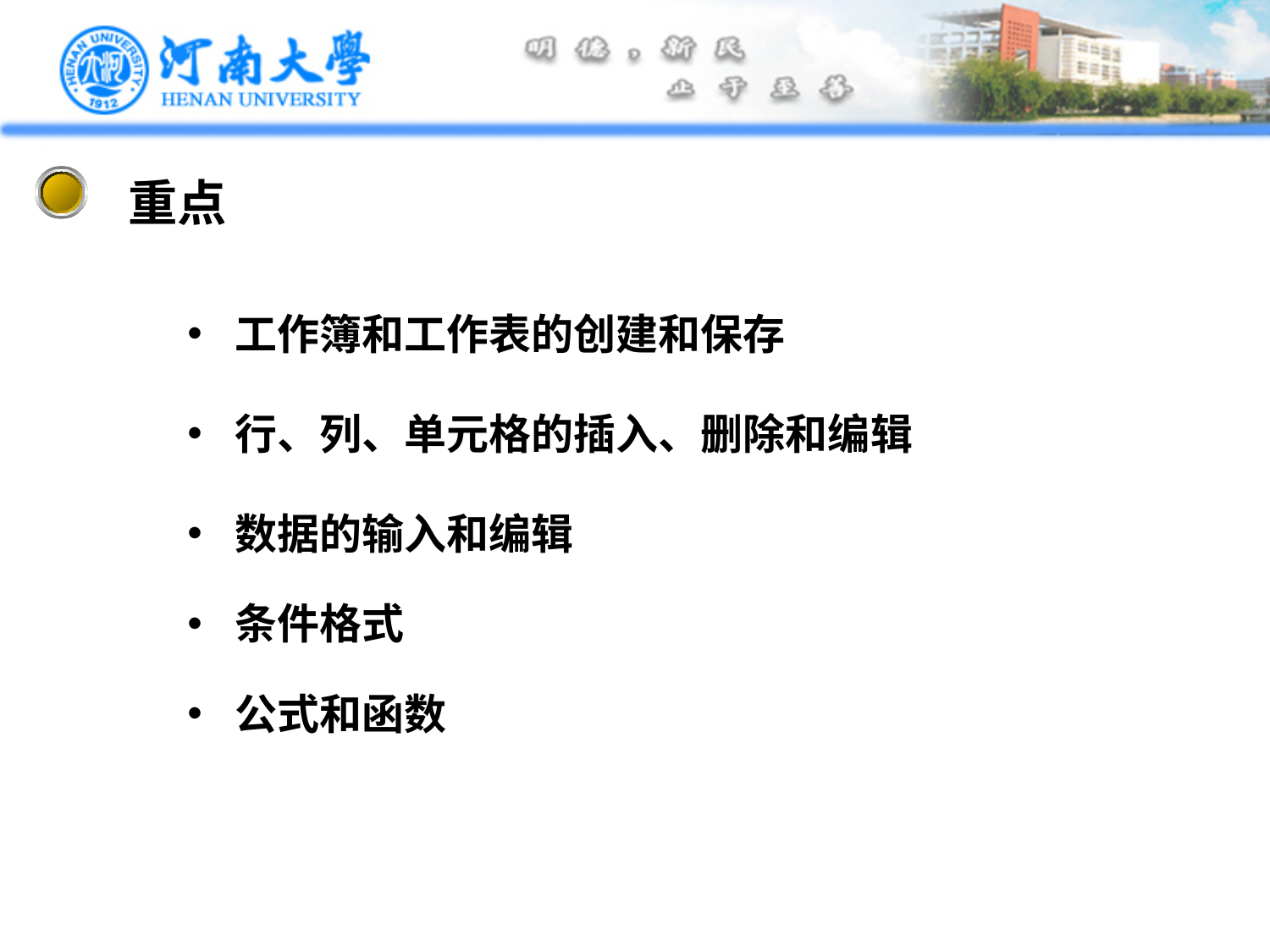

重点

工作簿和工作表的创建和保存
行、列、单元格的插入、删除和编辑
数据的输入和编辑
条件格式
公式和函数